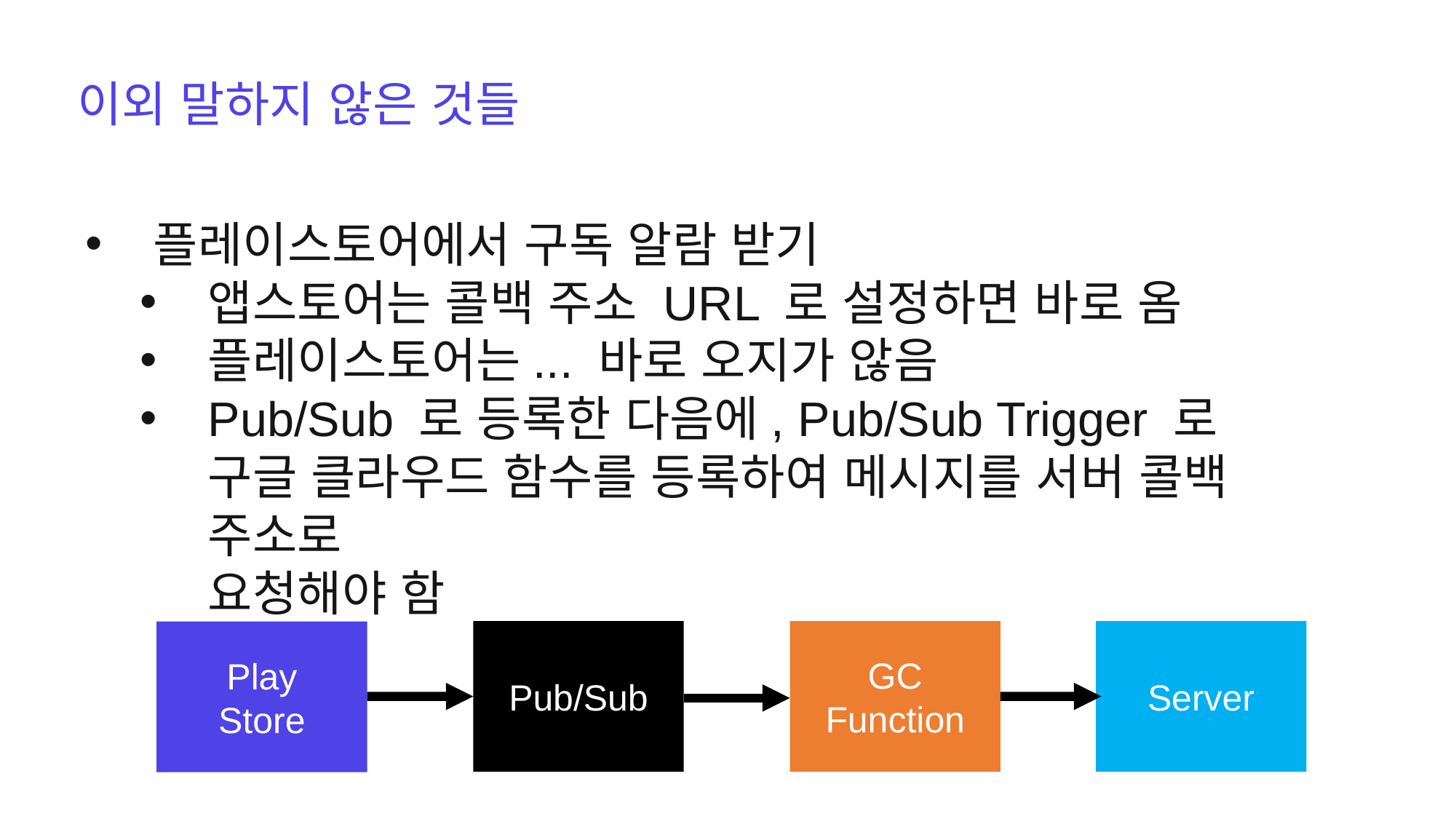

이외 말하지 않은 것들
플레이스토어에서 구독 알람 받기
앱스토어는 콜백 주소 URL 로 설정하면 바로 옴
플레이스토어는... 바로 오지가 않음
Pub/Sub 로 등록한 다음에, Pub/Sub Trigger 로
구글 클라우드 함수를 등록하여 메시지를 서버 콜백 주소로
요청해야 함
Pub/Sub
GC
Function
Server
Play
Store